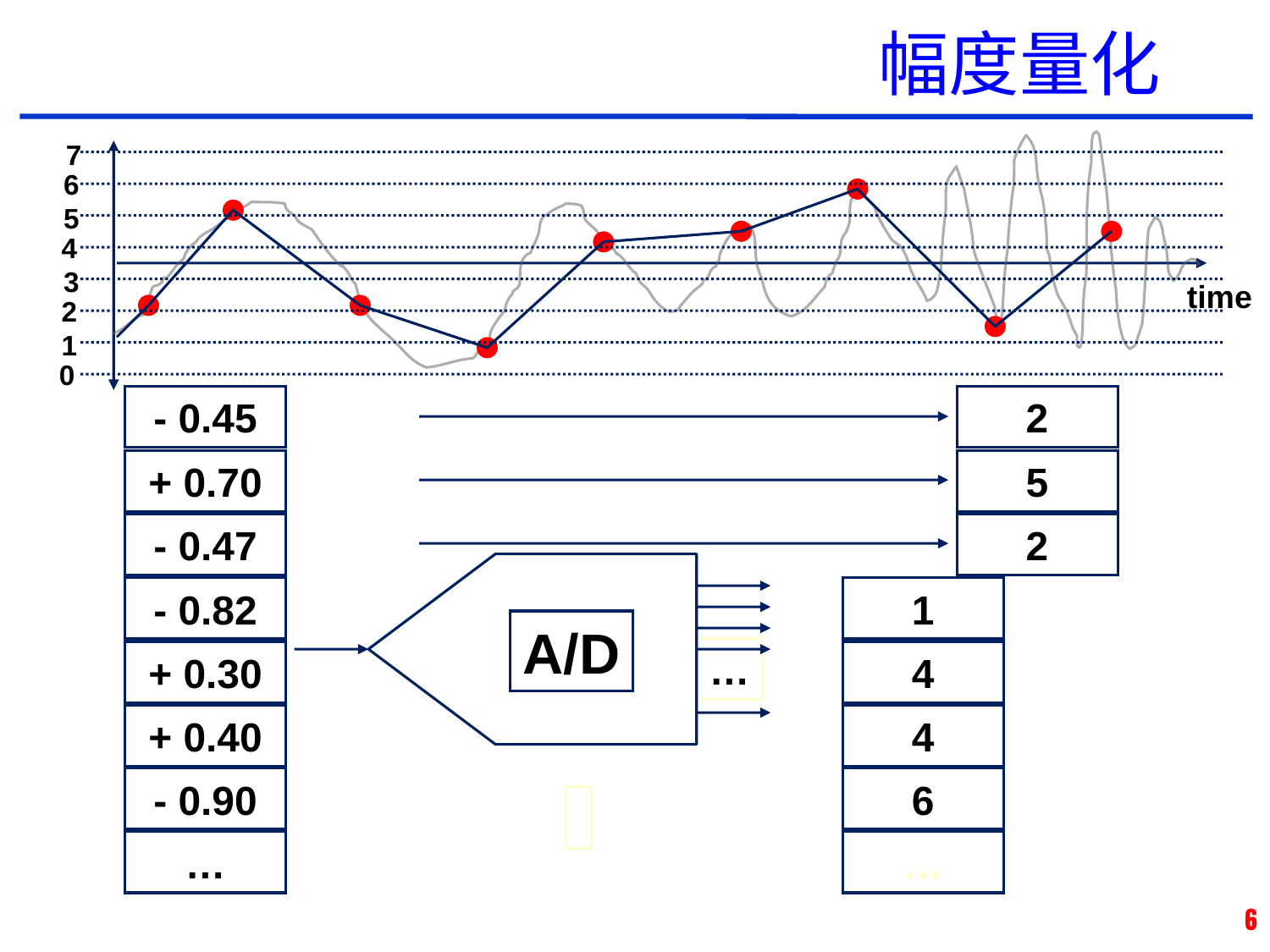

# 幅度量化
7

6

5

4

3

2

1

0

time
- 0.45
+ 0.70
- 0.47
- 0.82
+ 0.30
+ 0.40
- 0.90
…
2

5

2

A/D

…

1
4
4
6
…
6